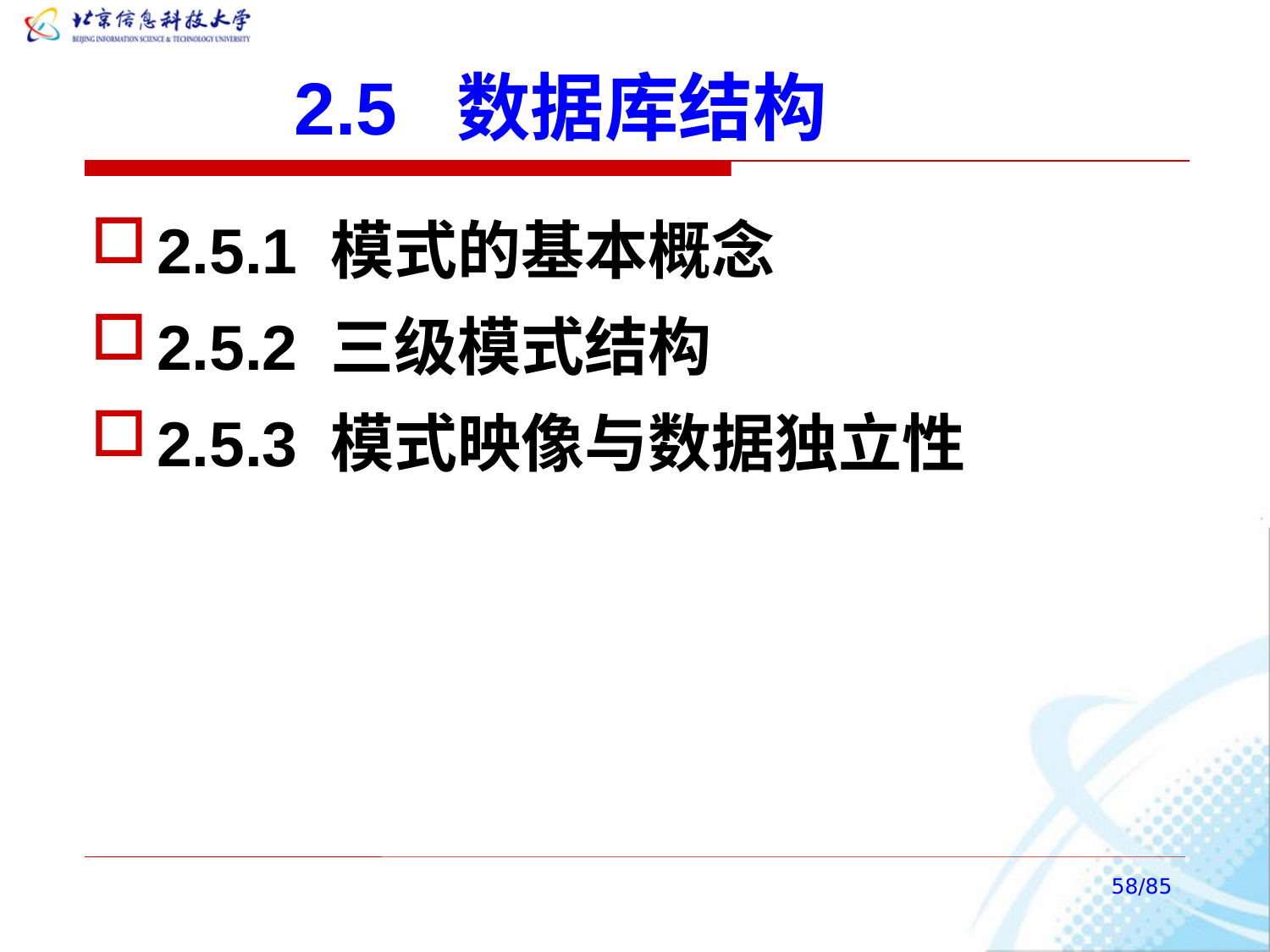

# 2.5  数据库结构
2.5.1 模式的基本概念
2.5.2 三级模式结构
2.5.3 模式映像与数据独立性

58/85